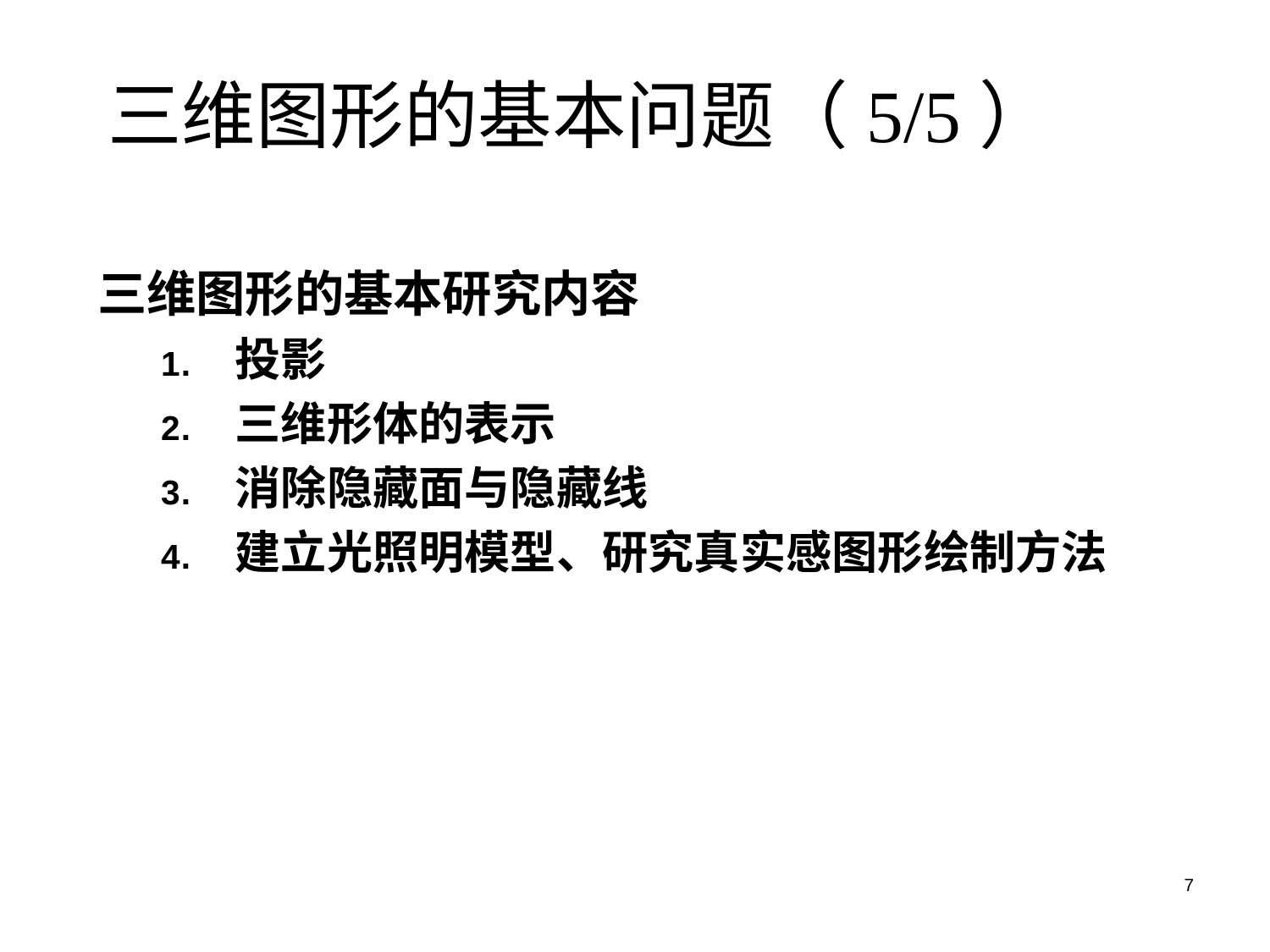

# 三维图形的基本问题（5/5）
三维图形的基本研究内容
投影
三维形体的表示
消除隐藏面与隐藏线
建立光照明模型、研究真实感图形绘制方法
7